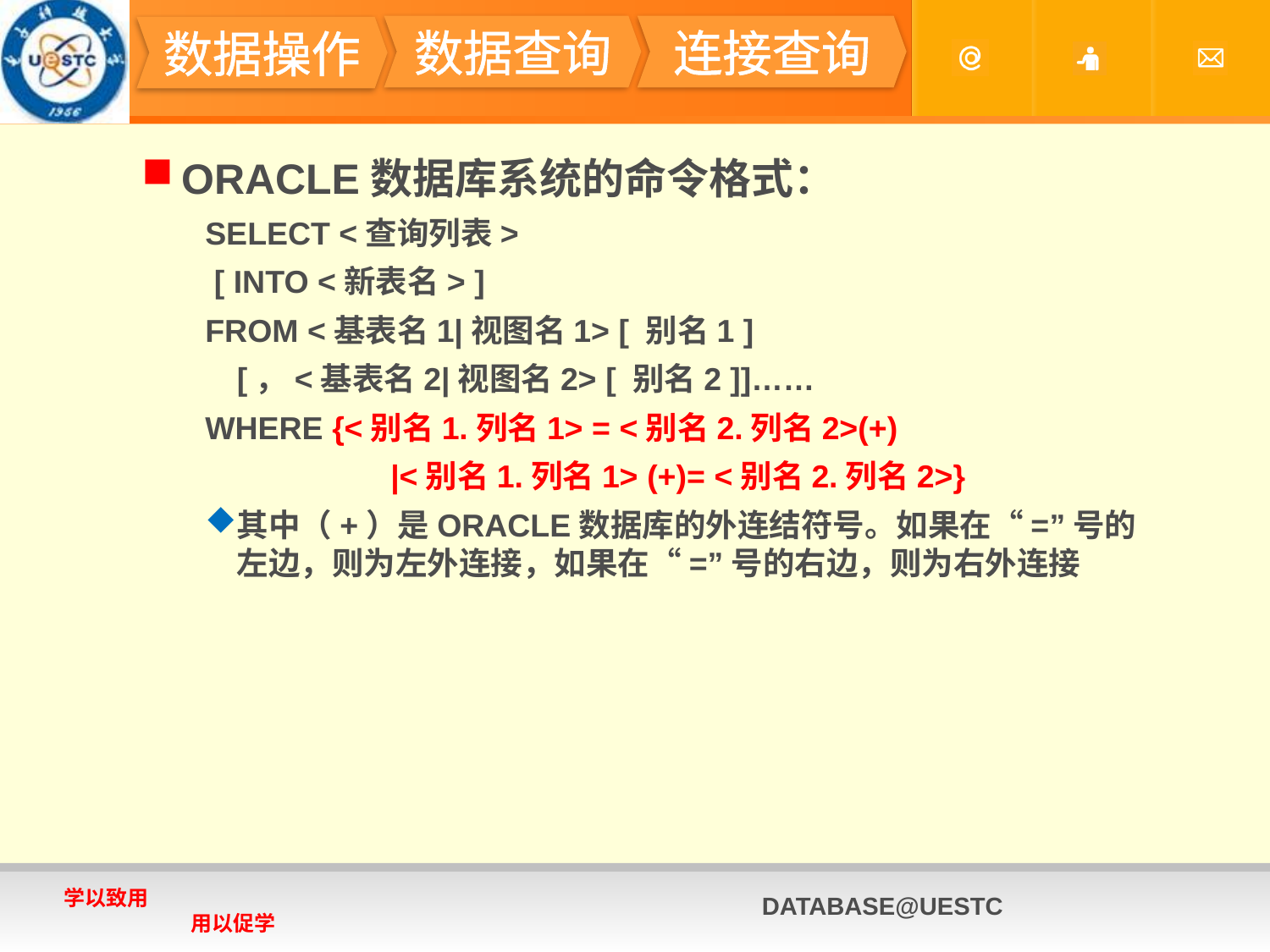

#
数据查询
连接查询
数据操作
ORACLE数据库系统的命令格式：
SELECT <查询列表>
 [ INTO <新表名> ]
FROM <基表名1|视图名1> [ 别名1 ]
	[，<基表名2|视图名2> [ 别名2 ]]……
WHERE {<别名1.列名1> = <别名2.列名2>(+)
		   |<别名1.列名1> (+)= <别名2.列名2>}
其中（+）是ORACLE数据库的外连结符号。如果在“=”号的左边，则为左外连接，如果在“=”号的右边，则为右外连接